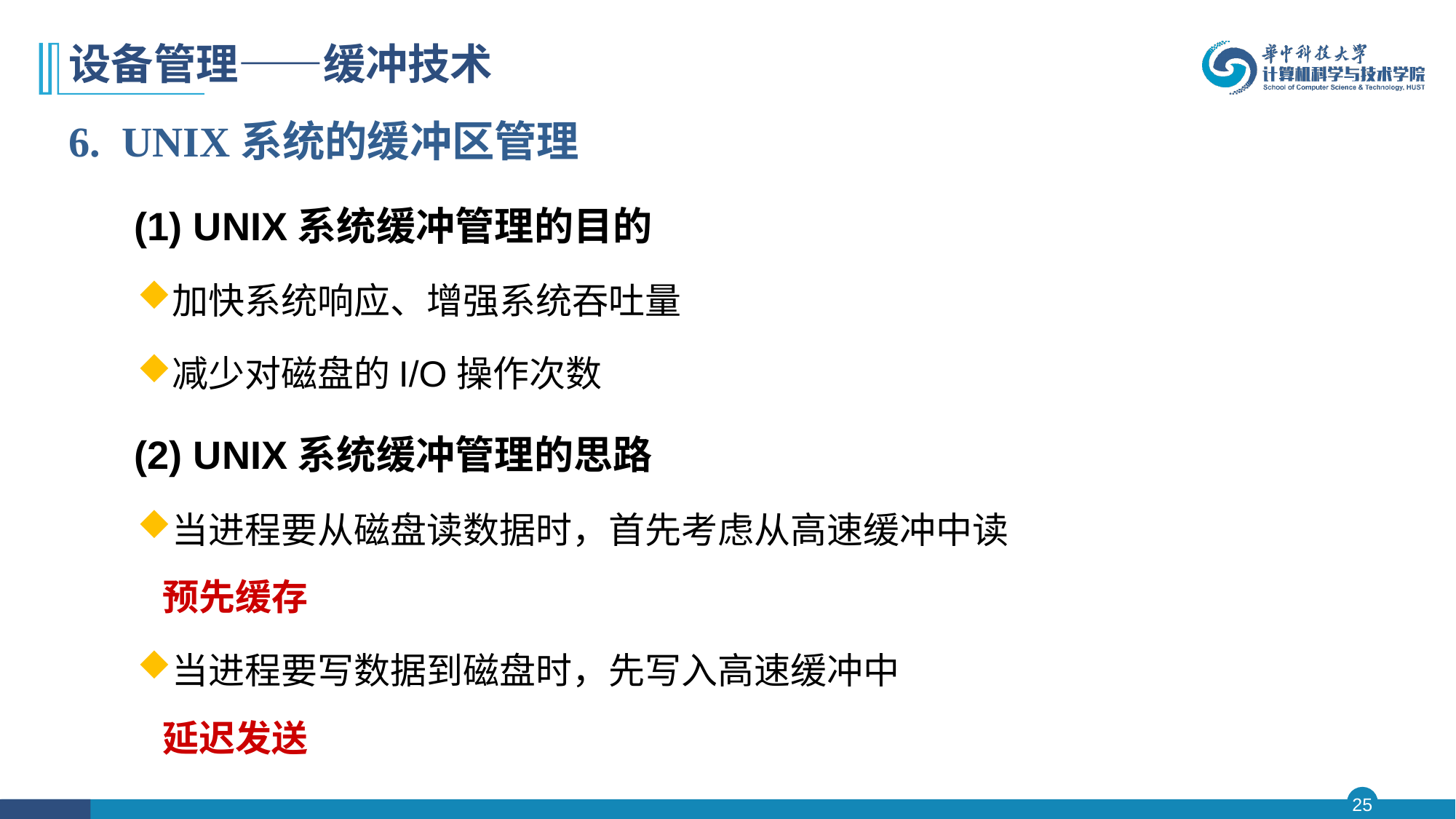

# 设备管理——缓冲技术
6.  UNIX系统的缓冲区管理
      (1) UNIX系统缓冲管理的目的
加快系统响应、增强系统吞吐量
减少对磁盘的I/O操作次数
      (2) UNIX系统缓冲管理的思路
当进程要从磁盘读数据时，首先考虑从高速缓冲中读
  预先缓存
当进程要写数据到磁盘时，先写入高速缓冲中
  延迟发送